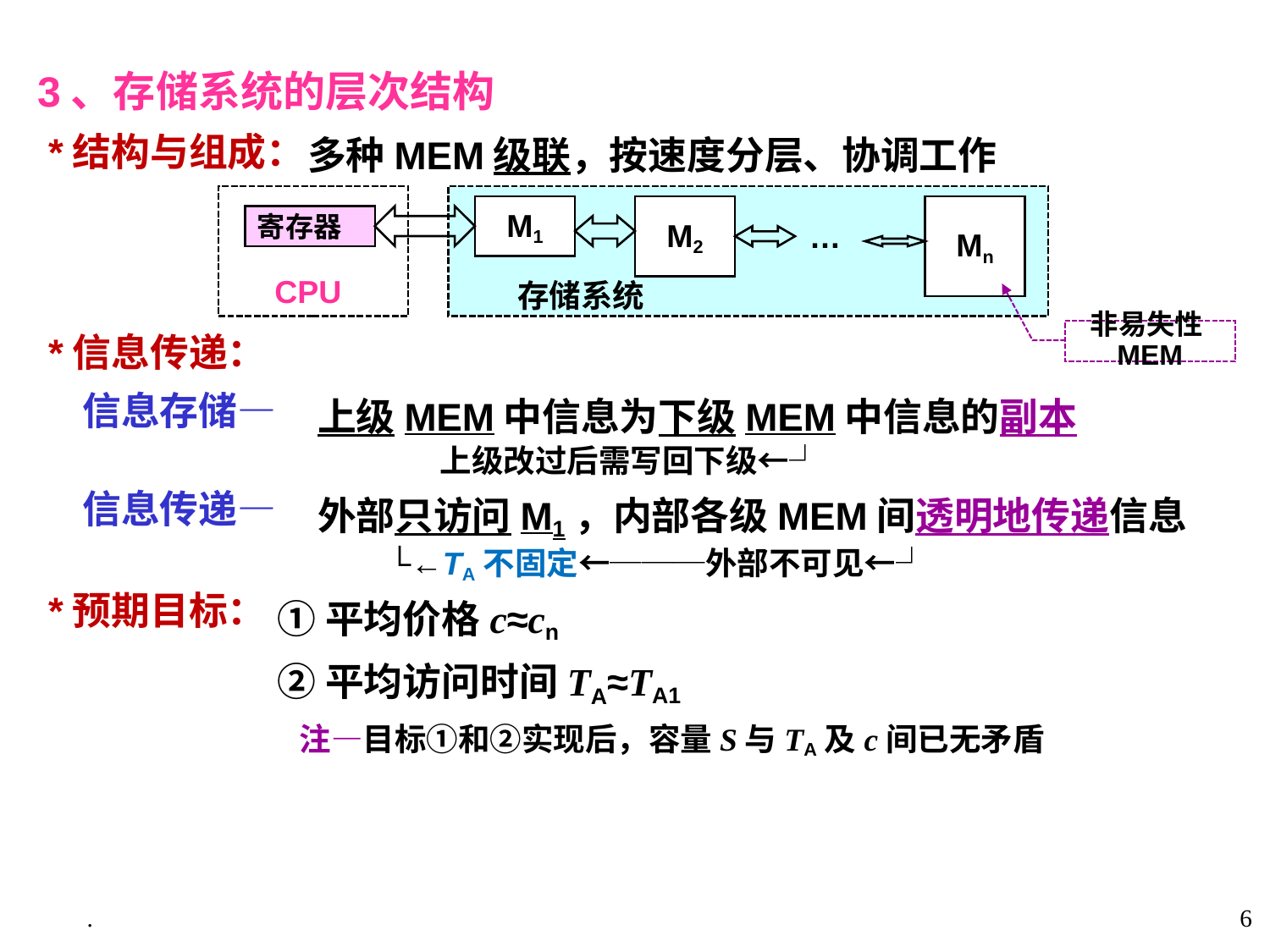

3、存储系统的层次结构
 *结构与组成：

 *信息传递：
    信息存储—

    信息传递—

 *预期目标：
多种MEM级联，按速度分层、协调工作

      存储系统
M1
M2
Mn
寄存器

…

CPU
非易失性MEM
上级MEM中信息为下级MEM中信息的副本
                上级改过后需写回下级←┘
外部只访问M1，内部各级MEM间透明地传递信息
        └←TA不固定←───外部不可见←┘
①平均价格c≈cn
②平均访问时间TA≈TA1
  注—目标①和②实现后，容量S与TA及c间已无矛盾
.
6